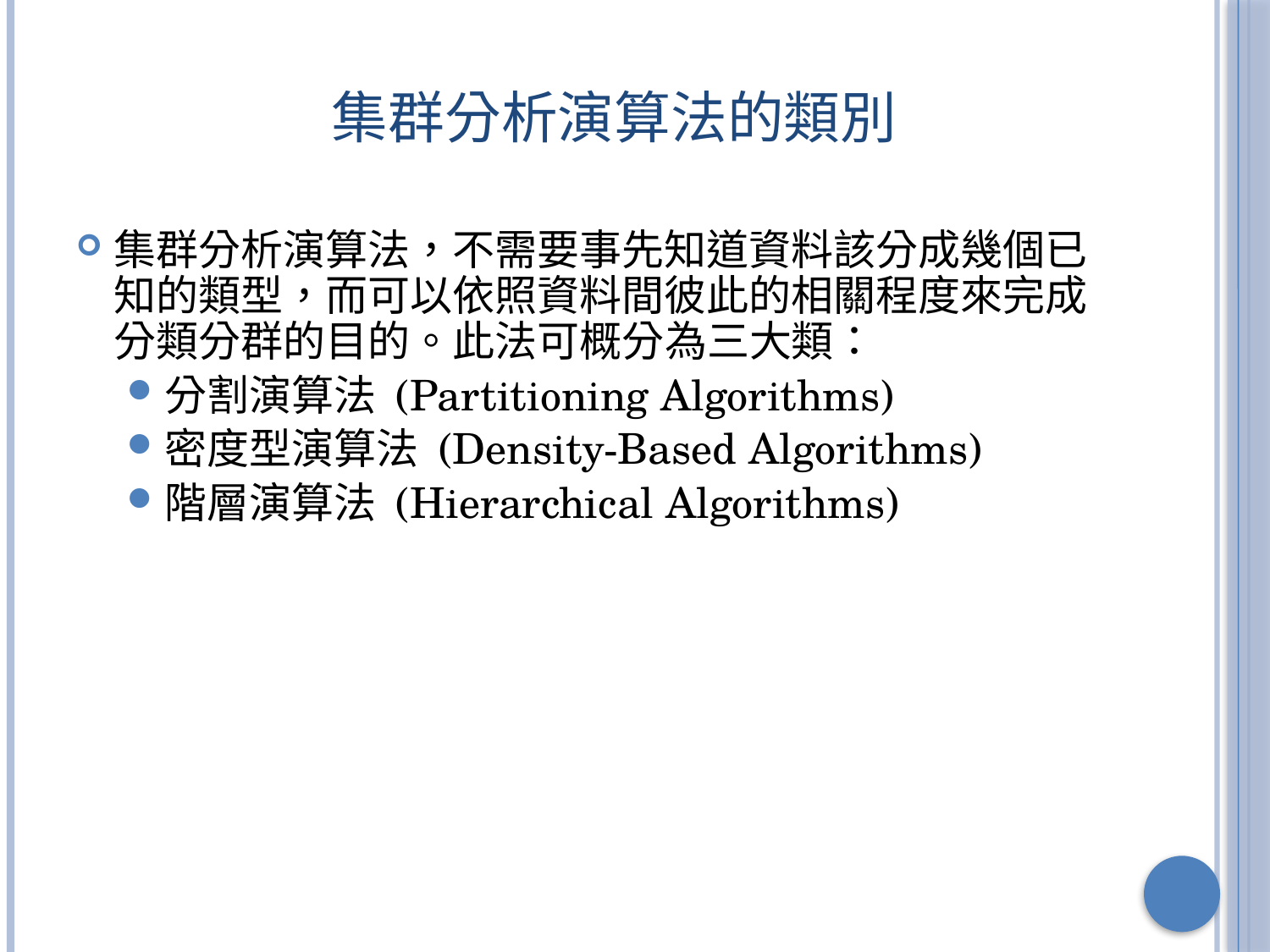

# 集群分析演算法的類別
集群分析演算法，不需要事先知道資料該分成幾個已知的類型，而可以依照資料間彼此的相關程度來完成分類分群的目的。此法可概分為三大類：
分割演算法 (Partitioning Algorithms)
密度型演算法 (Density-Based Algorithms)
階層演算法 (Hierarchical Algorithms)